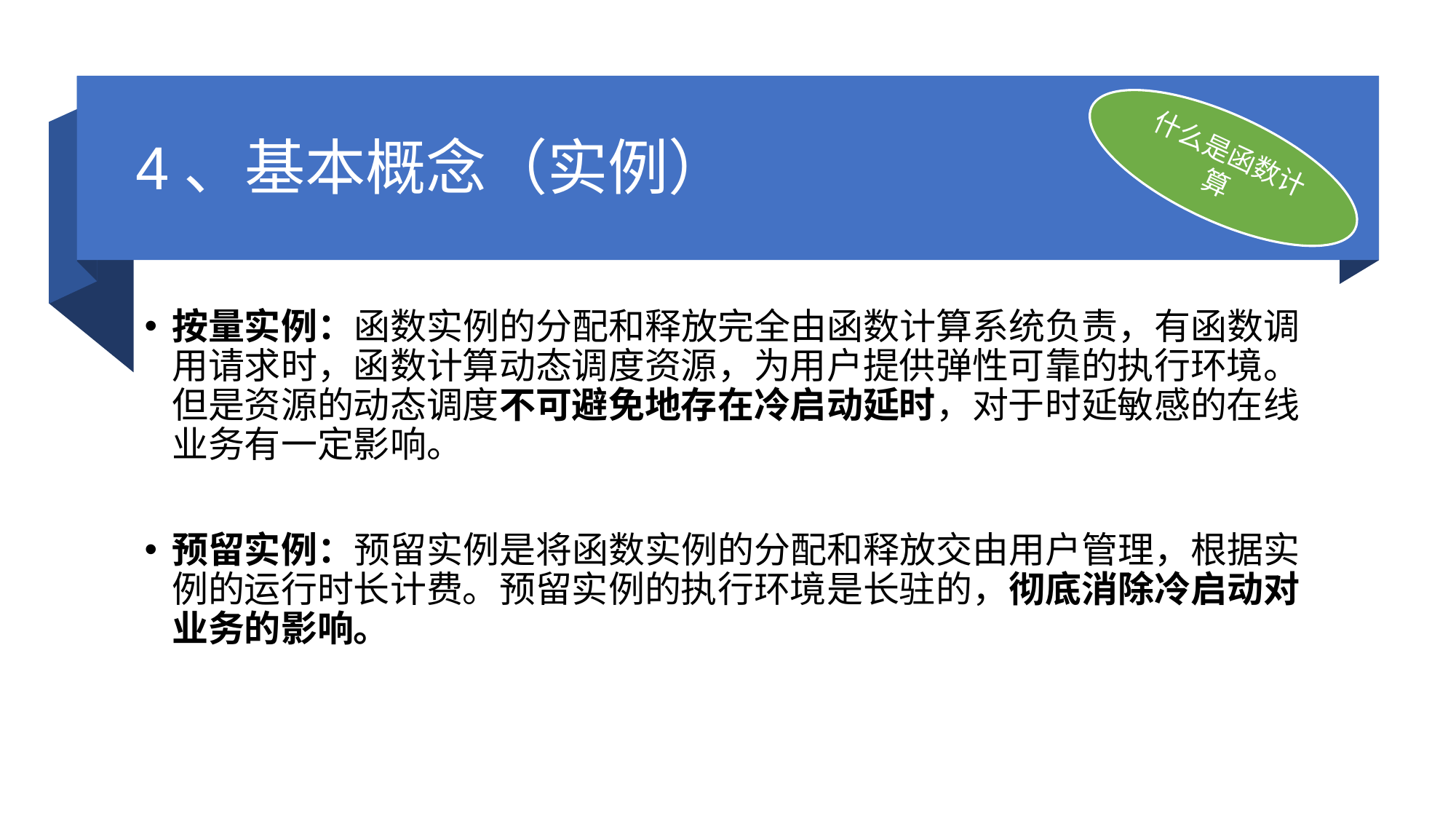

# 4、基本概念（实例）
什么是函数计算
按量实例：函数实例的分配和释放完全由函数计算系统负责，有函数调用请求时，函数计算动态调度资源，为用户提供弹性可靠的执行环境。但是资源的动态调度不可避免地存在冷启动延时，对于时延敏感的在线业务有一定影响。

预留实例：预留实例是将函数实例的分配和释放交由用户管理，根据实例的运行时长计费。预留实例的执行环境是长驻的，彻底消除冷启动对业务的影响。